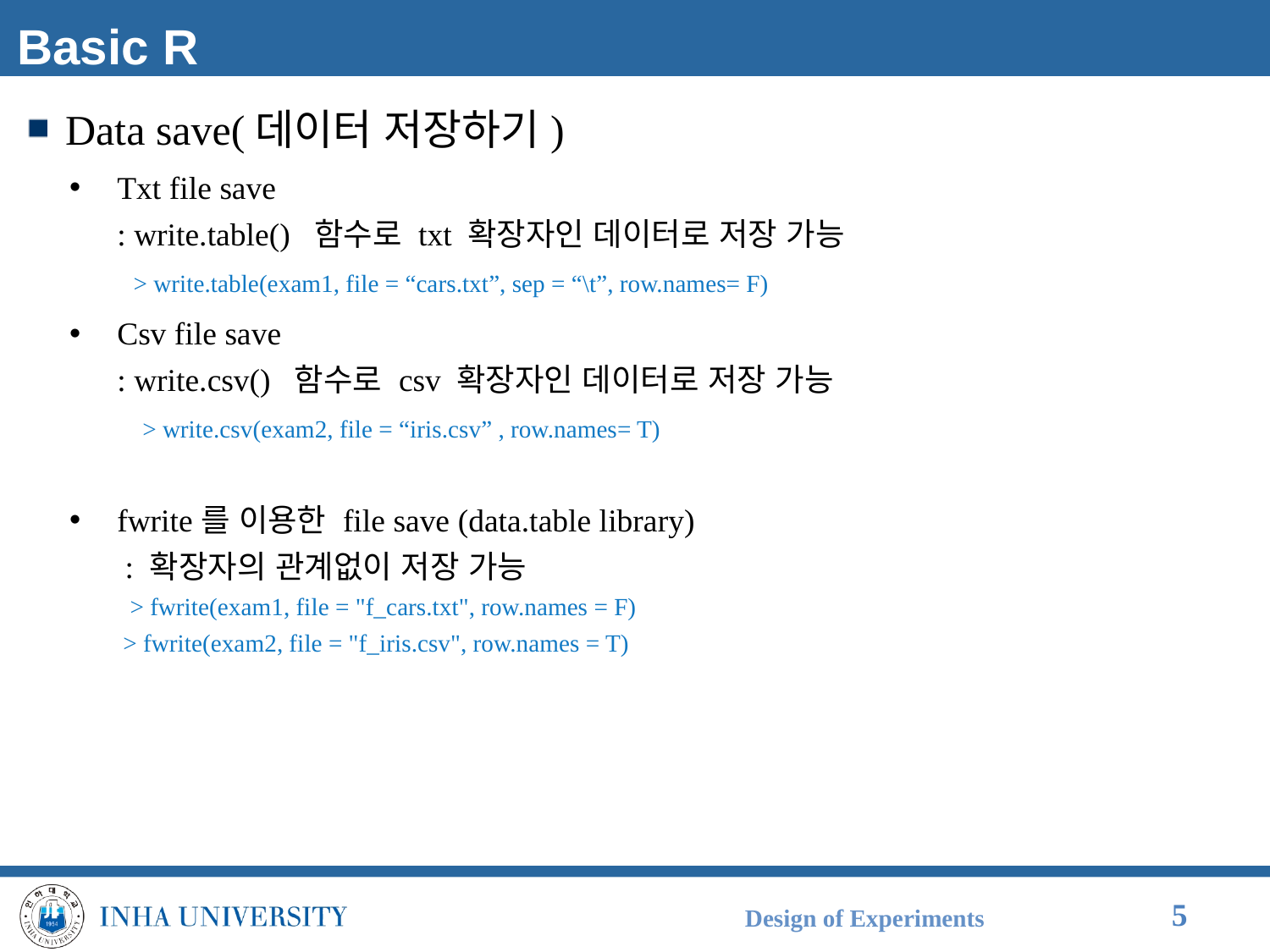

# Basic R
Data save(데이터 저장하기)
Txt file save
: write.table()  함수로 txt 확장자인 데이터로 저장 가능
 > write.table(exam1, file = “cars.txt”, sep = “\t”, row.names= F)
Csv file save
: write.csv()  함수로 csv 확장자인 데이터로 저장 가능
  > write.csv(exam2, file = “iris.csv” , row.names= T)

fwrite를 이용한 file save (data.table library)
 : 확장자의 관계없이 저장 가능
 > fwrite(exam1, file = "f_cars.txt", row.names = F)
 > fwrite(exam2, file = "f_iris.csv", row.names = T)

Design of Experiments